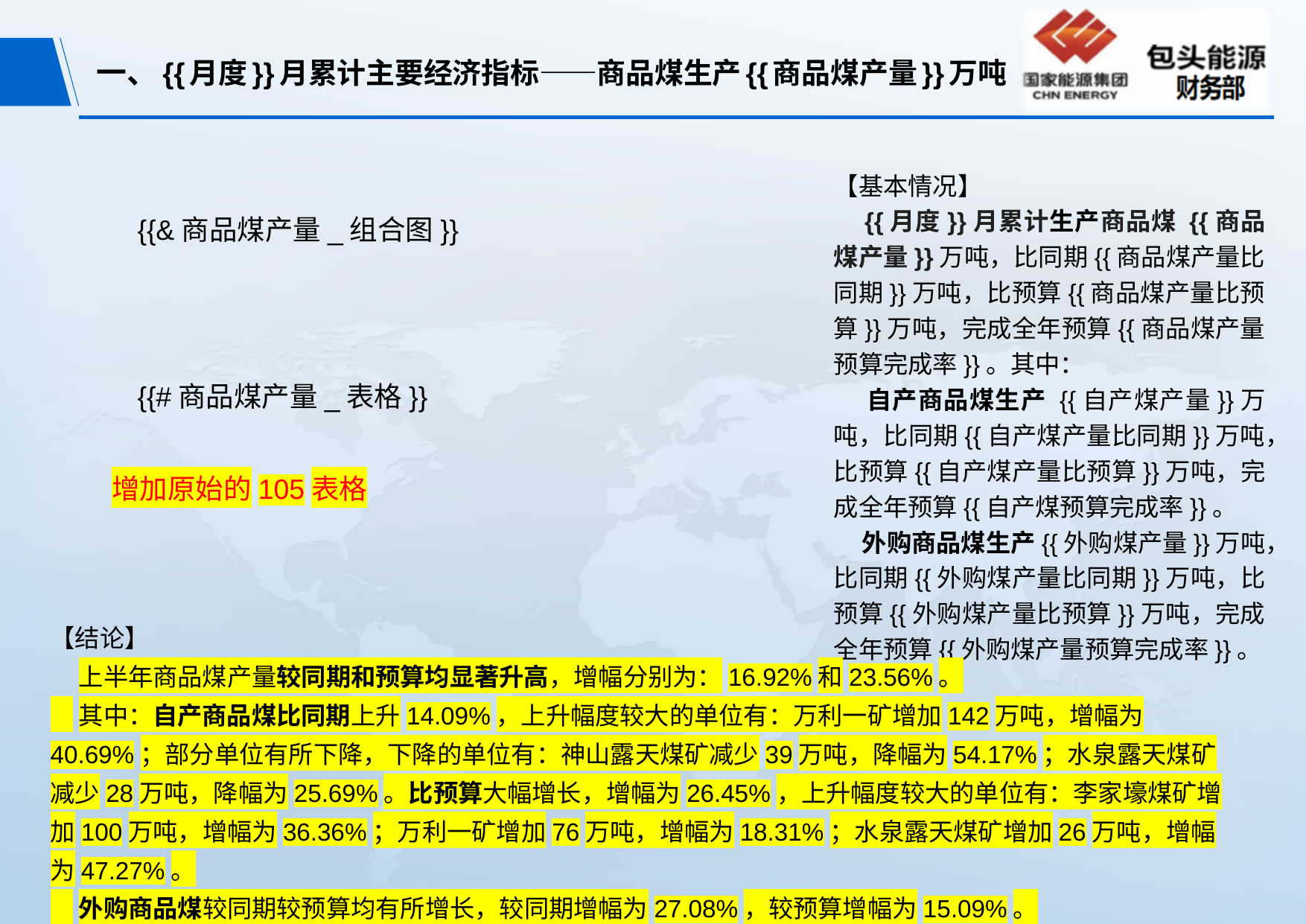

# 一、{{月度}}月累计主要经济指标——商品煤生产{{商品煤产量}}万吨
【基本情况】
    {{月度}}月累计生产商品煤 {{商品煤产量}}万吨，比同期{{商品煤产量比同期}}万吨，比预算{{商品煤产量比预算}}万吨，完成全年预算{{商品煤产量预算完成率}}。其中：
    自产商品煤生产 {{自产煤产量}}万吨，比同期{{自产煤产量比同期}}万吨，比预算{{自产煤产量比预算}}万吨，完成全年预算{{自产煤预算完成率}}。
    外购商品煤生产{{外购煤产量}}万吨，比同期{{外购煤产量比同期}}万吨，比预算{{外购煤产量比预算}}万吨，完成全年预算{{外购煤产量预算完成率}}。
{{&商品煤产量_组合图}}
{{#商品煤产量_表格}}
增加原始的105表格
【结论】
    上半年商品煤产量较同期和预算均显著升高，增幅分别为：16.92%和23.56%。
    其中：自产商品煤比同期上升14.09%，上升幅度较大的单位有：万利一矿增加142万吨，增幅为40.69%；部分单位有所下降，下降的单位有：神山露天煤矿减少39万吨，降幅为54.17%；水泉露天煤矿减少28万吨，降幅为25.69%。比预算大幅增长，增幅为26.45%，上升幅度较大的单位有：李家壕煤矿增加100万吨，增幅为36.36%；万利一矿增加76万吨，增幅为18.31%；水泉露天煤矿增加26万吨，增幅为47.27%。
    外购商品煤较同期较预算均有所增长，较同期增幅为27.08%，较预算增幅为15.09%。
5